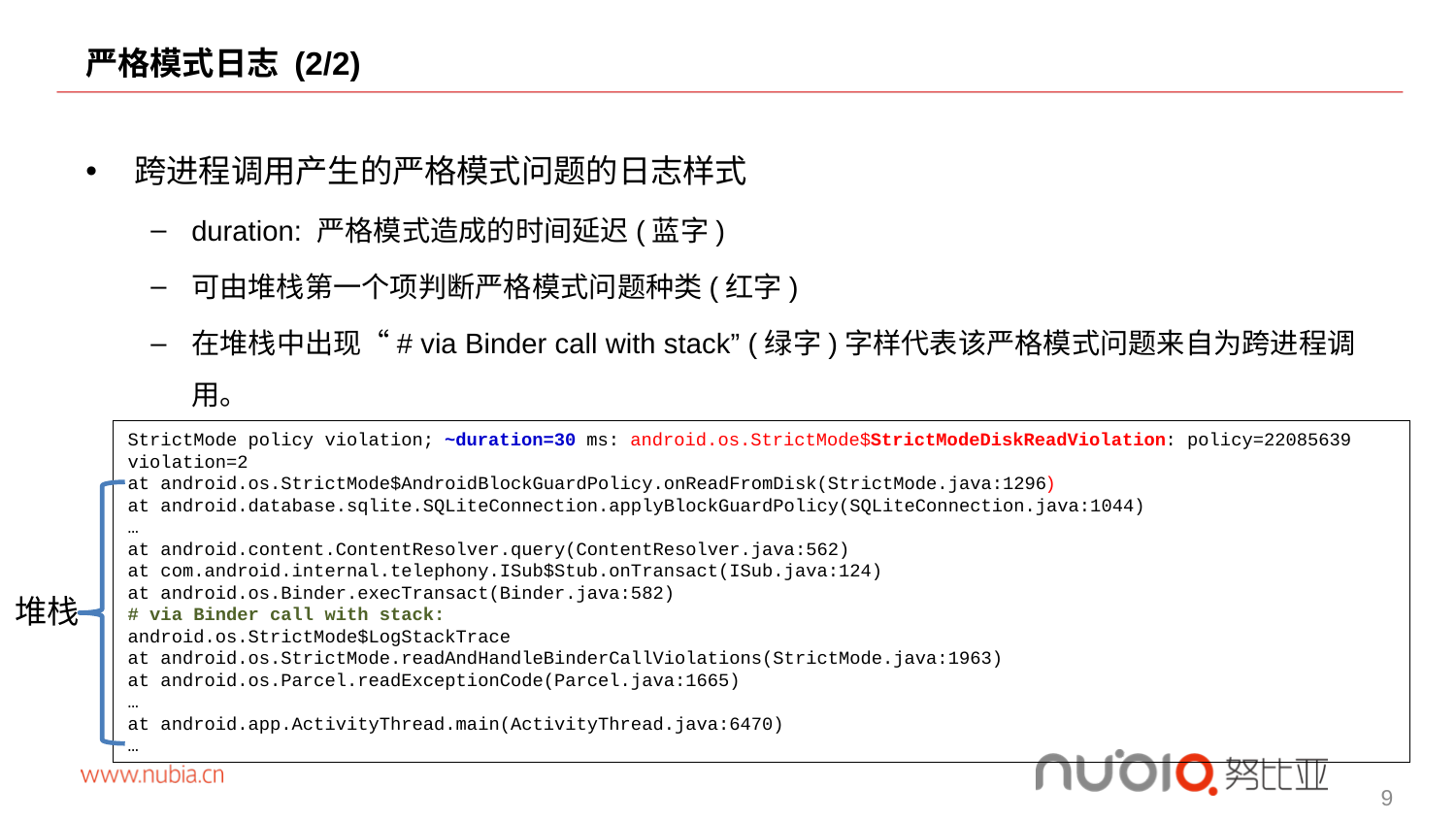

# 严格模式日志 (2/2)
跨进程调用产生的严格模式问题的日志样式
duration: 严格模式造成的时间延迟(蓝字)
可由堆栈第一个项判断严格模式问题种类(红字)
在堆栈中出现“# via Binder call with stack” (绿字)字样代表该严格模式问题来自为跨进程调用。

StrictMode policy violation; ~duration=30 ms: android.os.StrictMode$StrictModeDiskReadViolation: policy=22085639 violation=2
at android.os.StrictMode$AndroidBlockGuardPolicy.onReadFromDisk(StrictMode.java:1296)
at android.database.sqlite.SQLiteConnection.applyBlockGuardPolicy(SQLiteConnection.java:1044)
…
at android.content.ContentResolver.query(ContentResolver.java:562)
at com.android.internal.telephony.ISub$Stub.onTransact(ISub.java:124)
at android.os.Binder.execTransact(Binder.java:582)
# via Binder call with stack:
android.os.StrictMode$LogStackTrace
at android.os.StrictMode.readAndHandleBinderCallViolations(StrictMode.java:1963)
at android.os.Parcel.readExceptionCode(Parcel.java:1665)
…
at android.app.ActivityThread.main(ActivityThread.java:6470)
…

堆栈
9